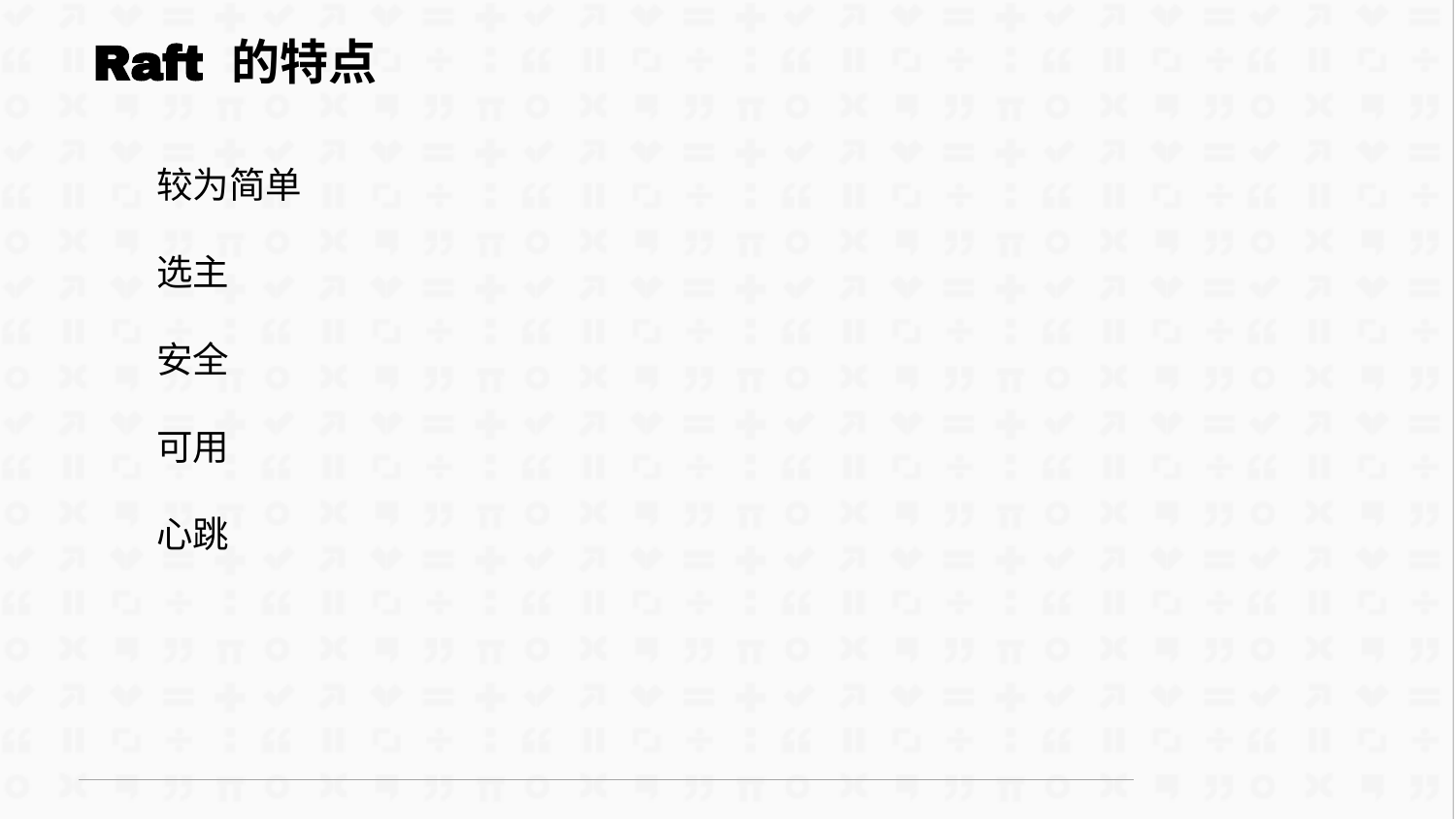

# Raft 的特点
较为简单

选主

安全

可用

心跳